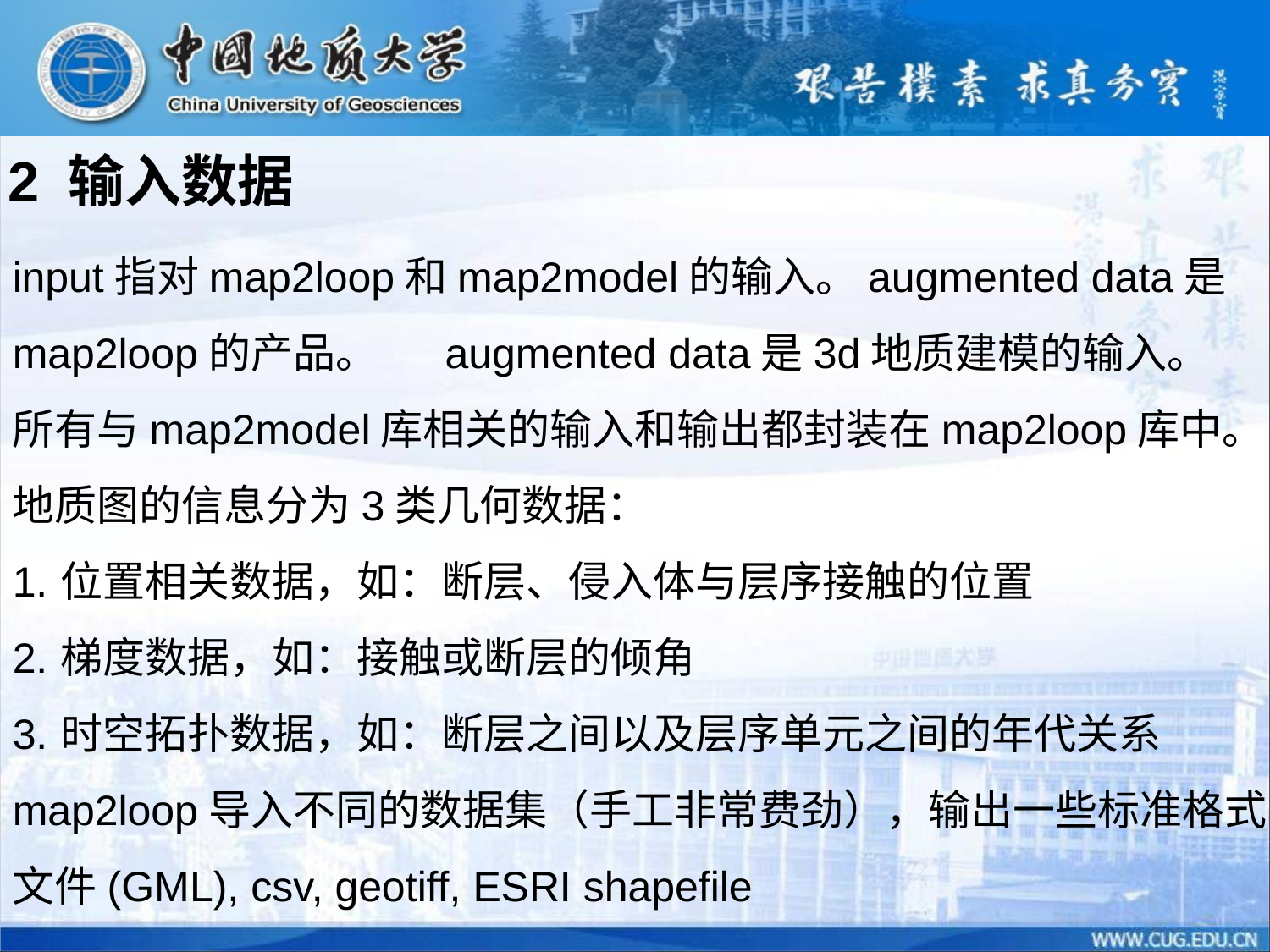

2 输入数据
input指对map2loop和map2model的输入。augmented data是map2loop的产品。      augmented data是3d地质建模的输入。
所有与map2model库相关的输入和输出都封装在map2loop库中。
地质图的信息分为3类几何数据：
位置相关数据，如：断层、侵入体与层序接触的位置
梯度数据，如：接触或断层的倾角
时空拓扑数据，如：断层之间以及层序单元之间的年代关系
map2loop导入不同的数据集（手工非常费劲），输出一些标准格式文件(GML), csv, geotiff, ESRI shapefile